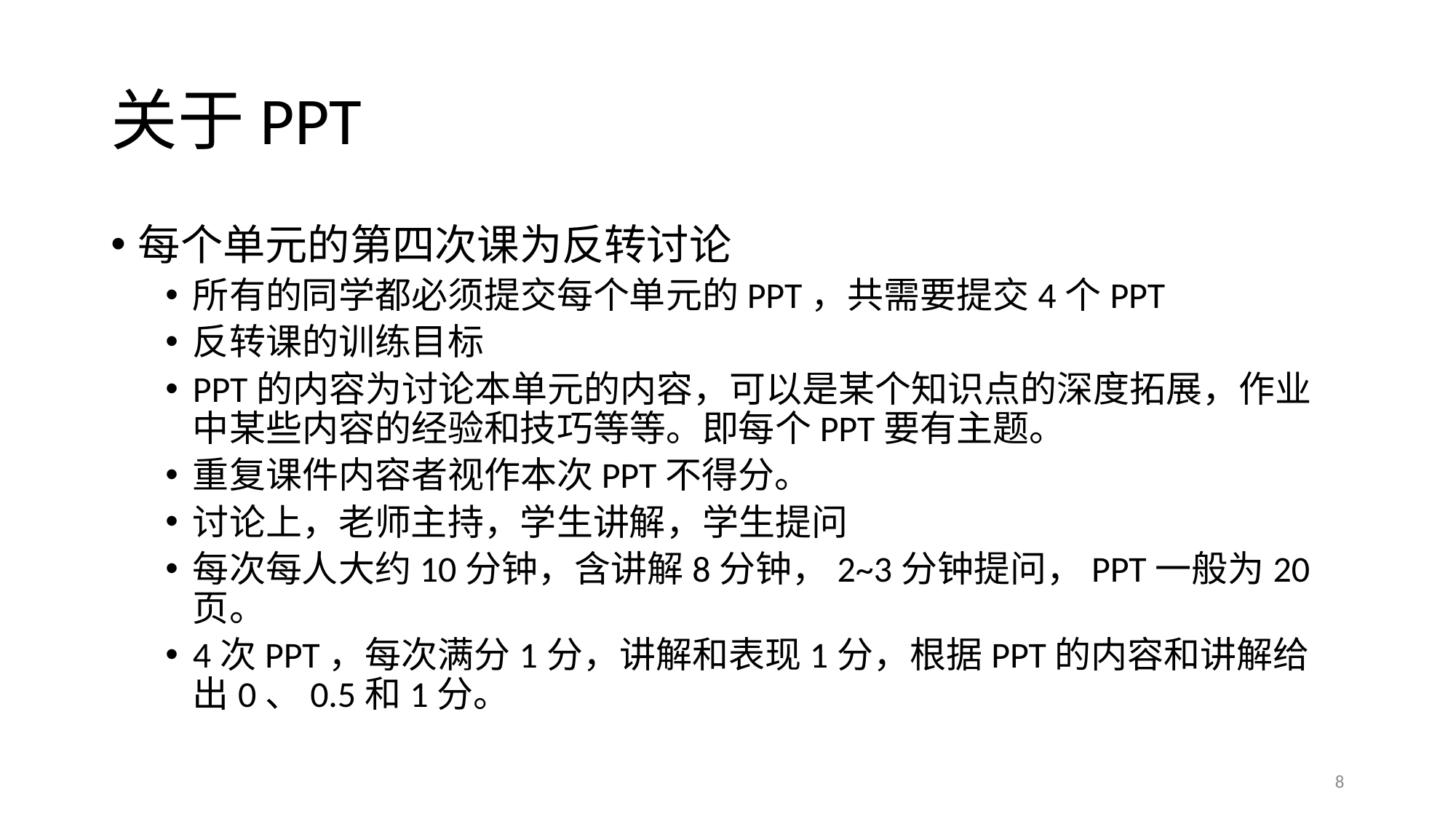

# 关于PPT
每个单元的第四次课为反转讨论
所有的同学都必须提交每个单元的PPT，共需要提交4个PPT
反转课的训练目标
PPT的内容为讨论本单元的内容，可以是某个知识点的深度拓展，作业中某些内容的经验和技巧等等。即每个PPT要有主题。
重复课件内容者视作本次PPT不得分。
讨论上，老师主持，学生讲解，学生提问
每次每人大约10分钟，含讲解8分钟，2~3分钟提问，PPT一般为20页。
4次PPT，每次满分1分，讲解和表现1分，根据PPT的内容和讲解给出0、0.5和1分。
8